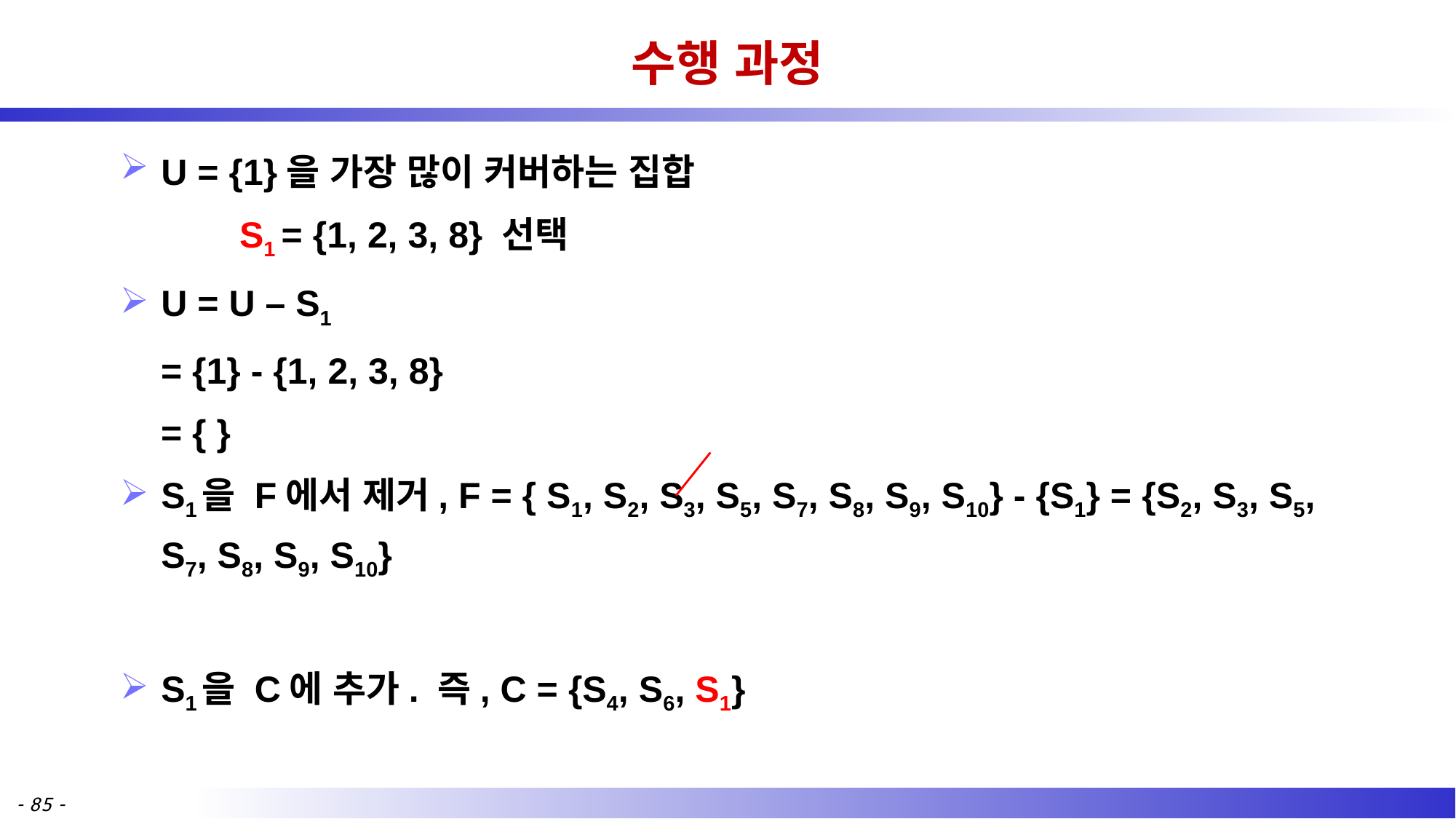

# 수행 과정
U = {1}을 가장 많이 커버하는 집합
	 S1 = {1, 2, 3, 8} 선택
U = U – S1
    = {1} - {1, 2, 3, 8}
    = { }
S1을 F에서 제거, F = { S1, S2, S3, S5, S7, S8, S9, S10} - {S1} = {S2, S3, S5, S7, S8, S9, S10}

S1을 C에 추가. 즉, C = {S4, S6, S1}
- 85 -